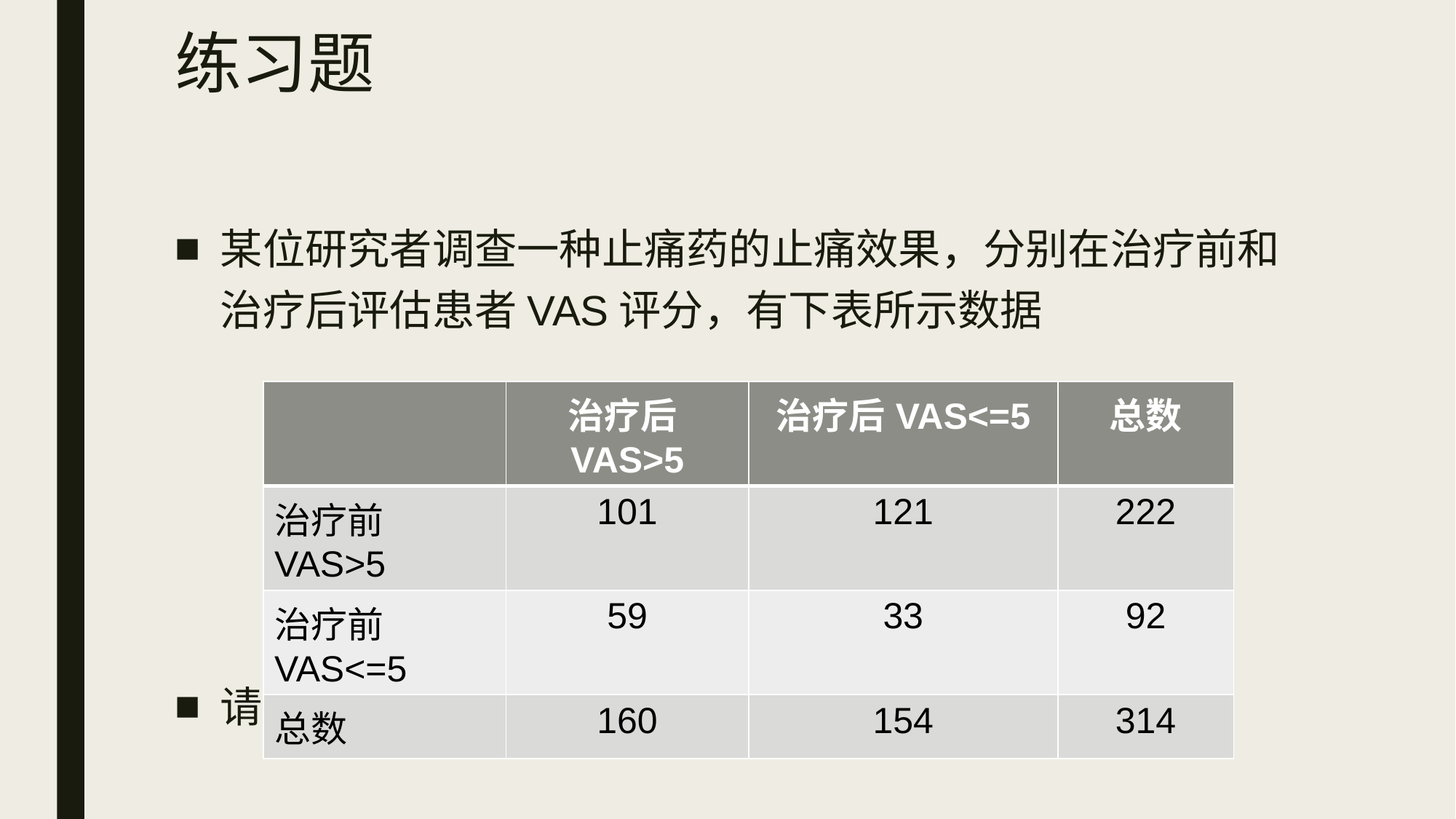

# 练习题
某位研究者调查一种止痛药的止痛效果，分别在治疗前和治疗后评估患者VAS评分，有下表所示数据

请评价治疗是否有效？
|  | 治疗后VAS>5 | 治疗后VAS<=5 | 总数 |
| --- | --- | --- | --- |
| 治疗前VAS>5 | 101 | 121 | 222 |
| 治疗前VAS<=5 | 59 | 33 | 92 |
| 总数 | 160 | 154 | 314 |